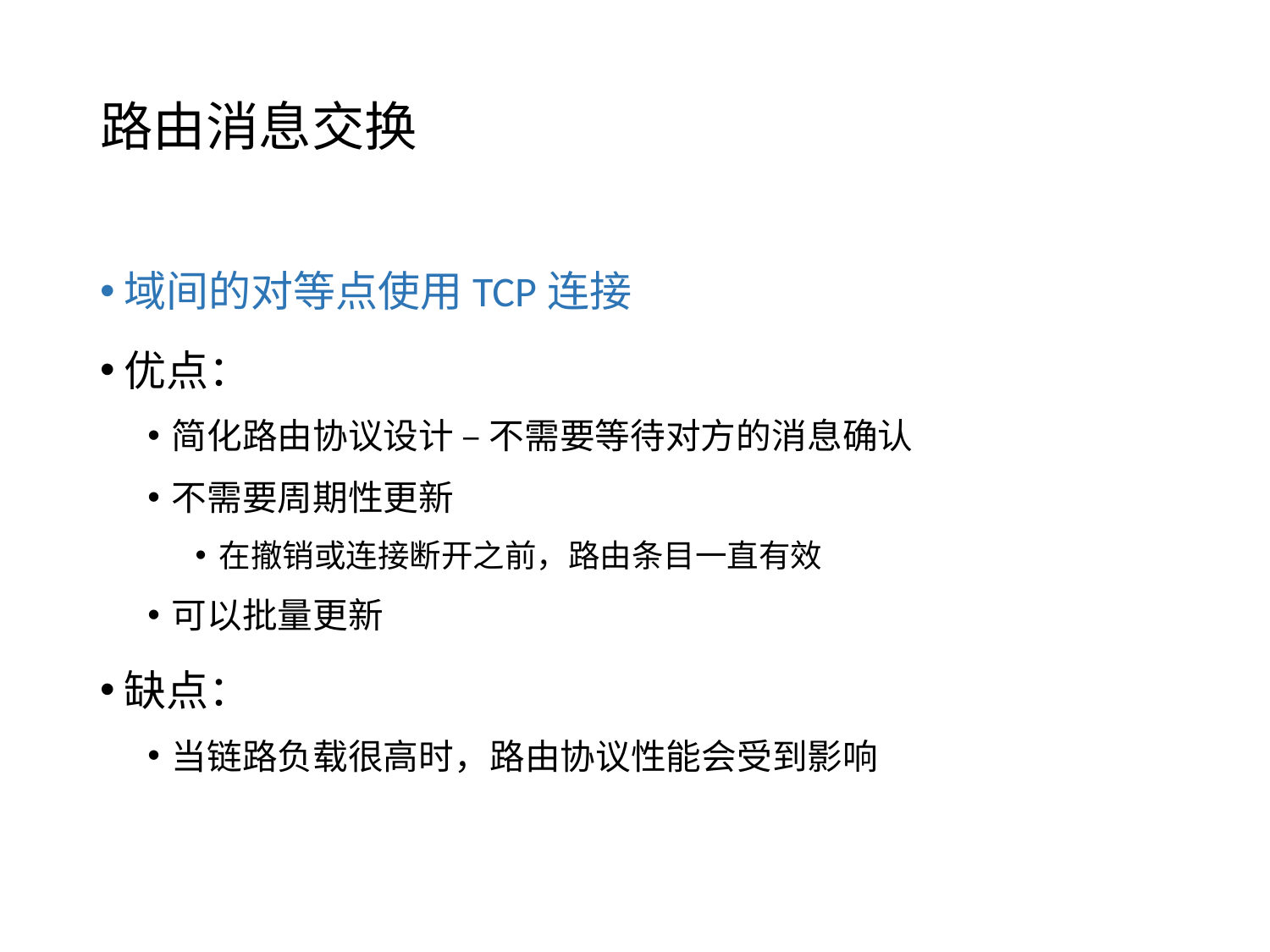

# 路由消息交换
域间的对等点使用TCP连接
优点：
简化路由协议设计 – 不需要等待对方的消息确认
不需要周期性更新
在撤销或连接断开之前，路由条目一直有效
可以批量更新
缺点：
当链路负载很高时，路由协议性能会受到影响
36